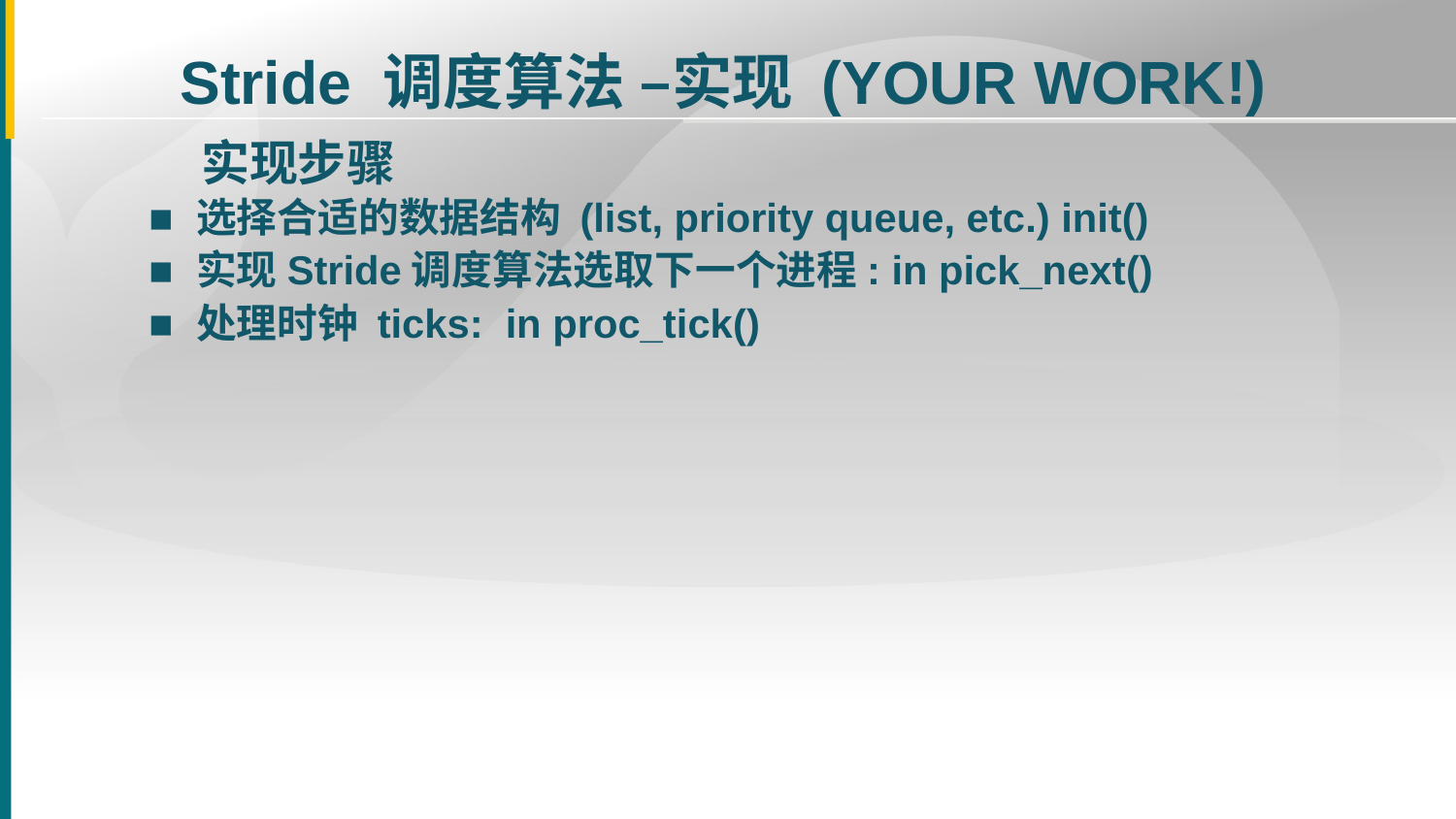

Stride 调度算法 –实现 (YOUR WORK!)
实现步骤
■
选择合适的数据结构 (list, priority queue, etc.) init()

■
实现Stride调度算法选取下一个进程: in pick_next()
■
处理时钟 ticks:  in proc_tick()